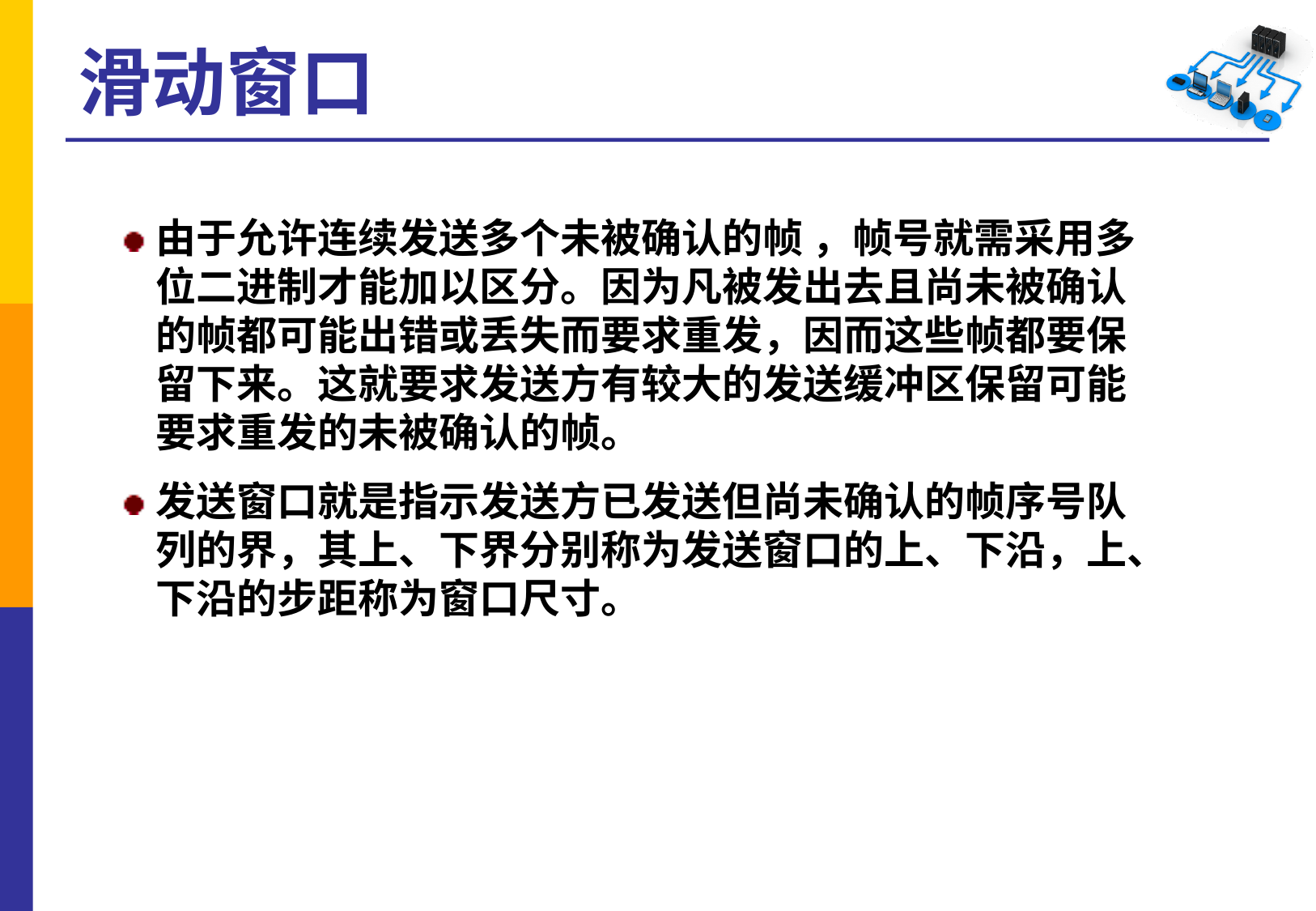

# 滑动窗口
由于允许连续发送多个未被确认的帧 ，帧号就需采用多位二进制才能加以区分。因为凡被发出去且尚未被确认的帧都可能出错或丢失而要求重发，因而这些帧都要保留下来。这就要求发送方有较大的发送缓冲区保留可能要求重发的未被确认的帧。
发送窗口就是指示发送方已发送但尚未确认的帧序号队列的界，其上、下界分别称为发送窗口的上、下沿，上、下沿的步距称为窗口尺寸。